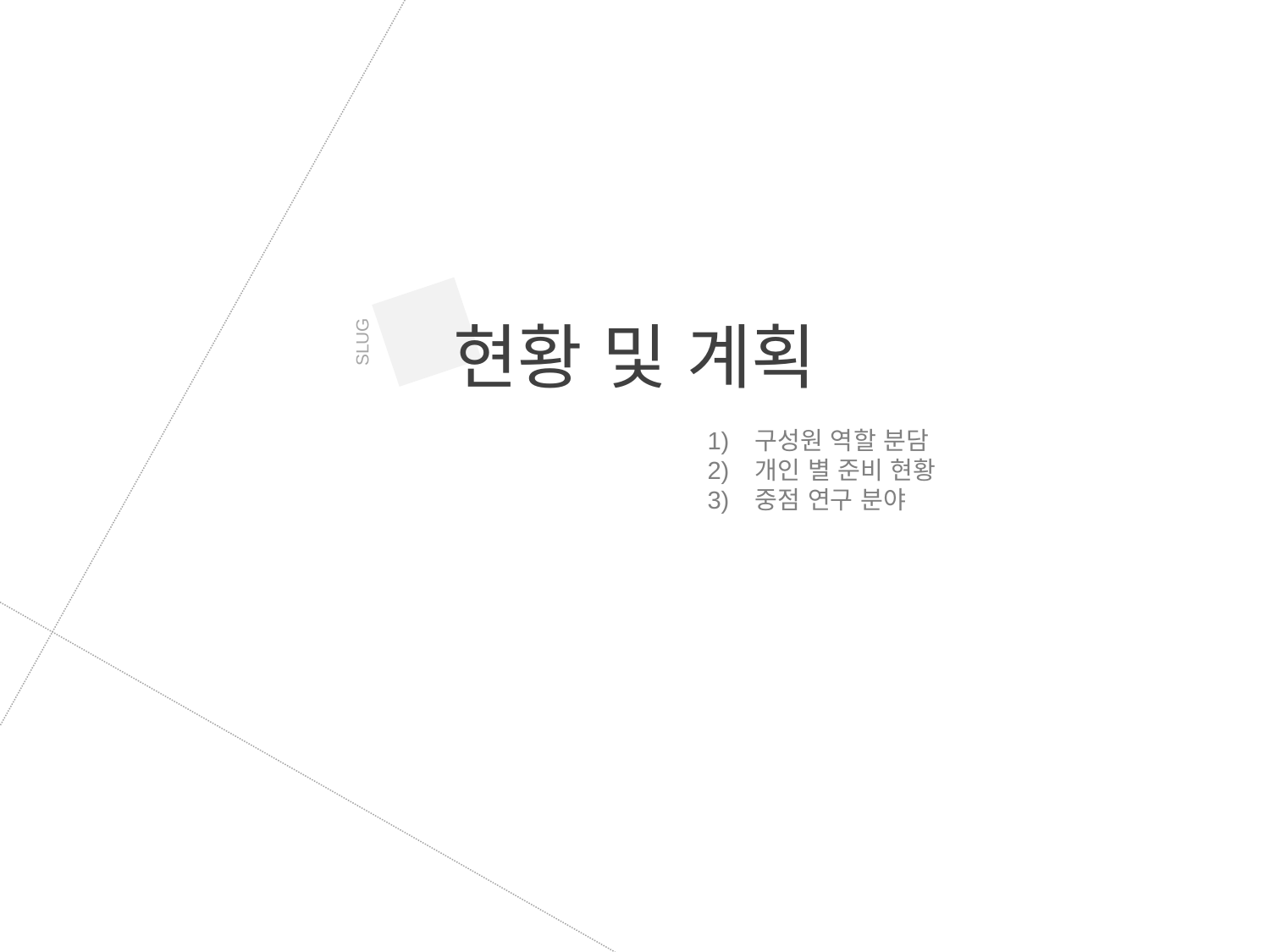

현황 및 계획
SLUG
구성원 역할 분담
개인 별 준비 현황
중점 연구 분야